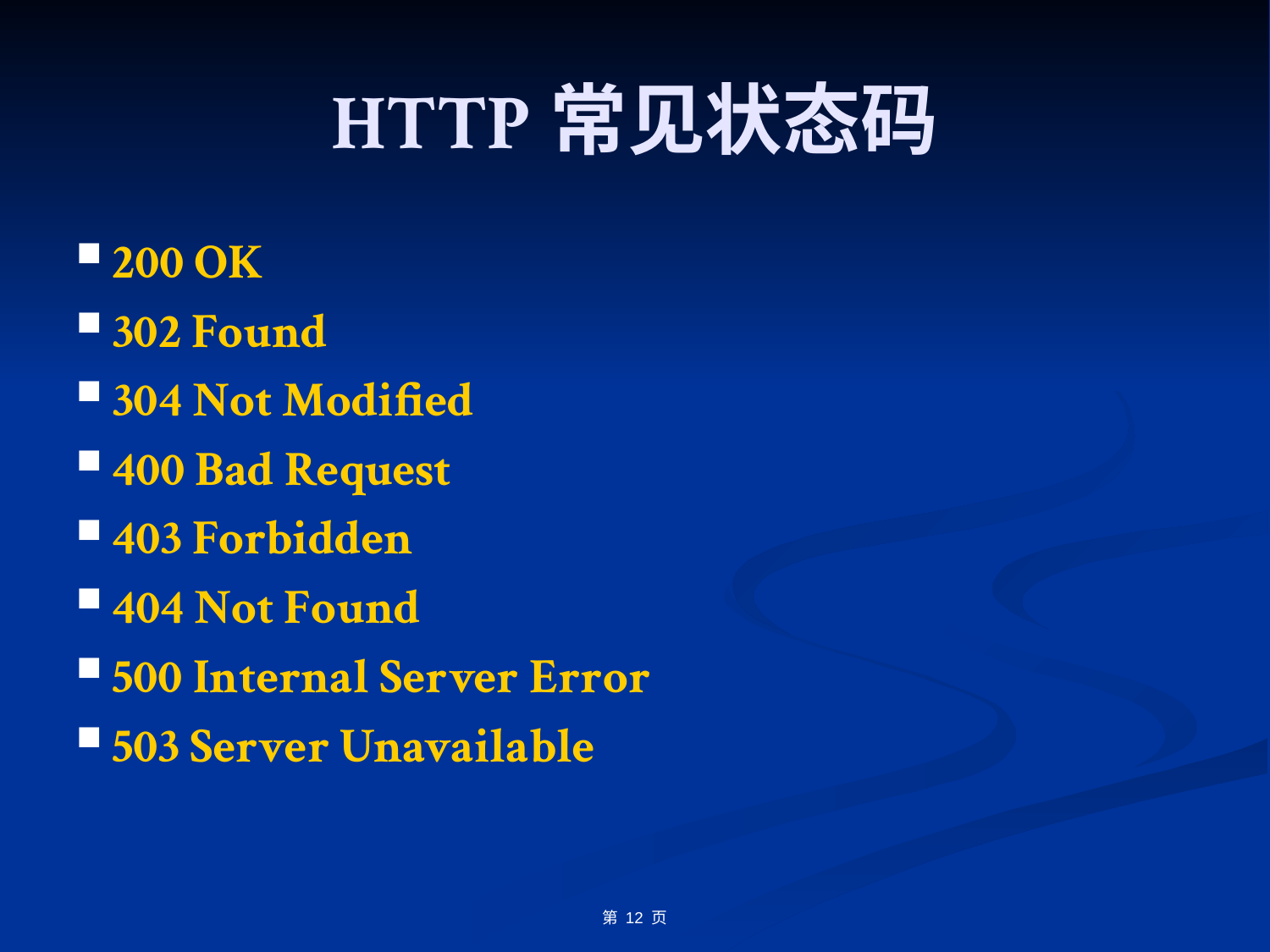

# HTTP常见状态码
200 OK
302 Found
304 Not Modified
400 Bad Request
403 Forbidden
404 Not Found
500 Internal Server Error
503 Server Unavailable
第 12 页